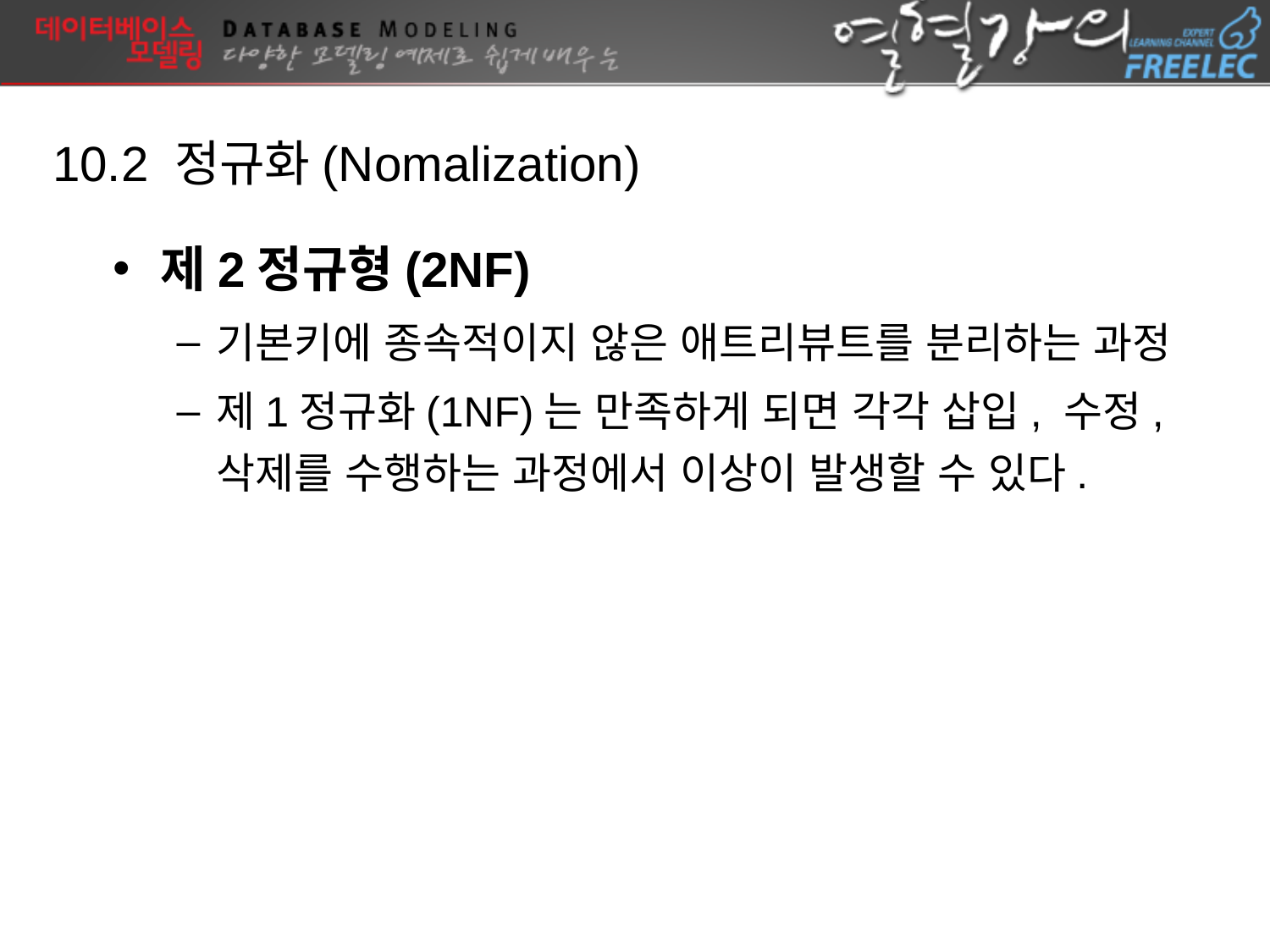

10.2 정규화(Nomalization)
제2정규형(2NF)
기본키에 종속적이지 않은 애트리뷰트를 분리하는 과정
제1정규화(1NF)는 만족하게 되면 각각 삽입, 수정, 삭제를 수행하는 과정에서 이상이 발생할 수 있다.